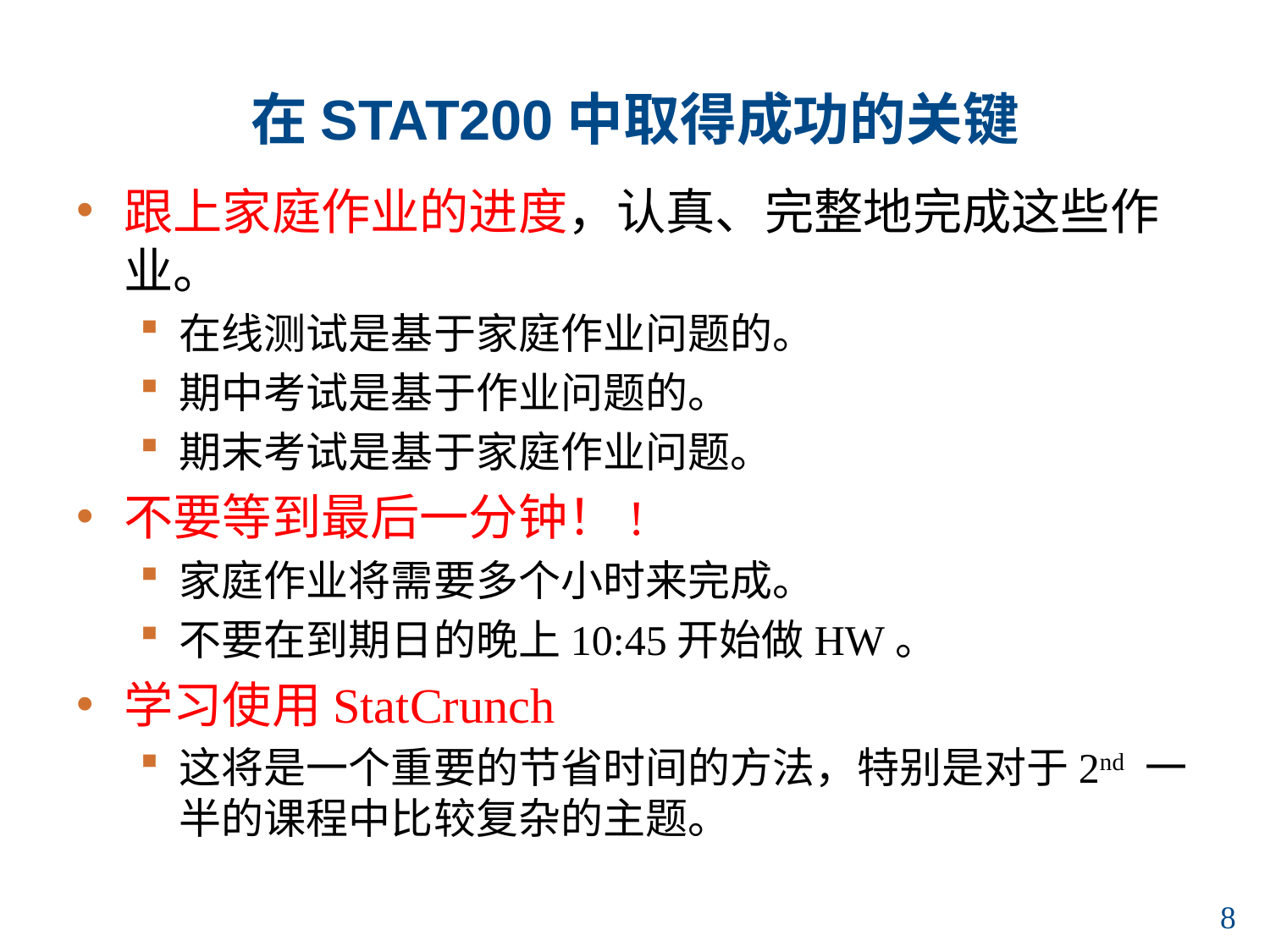

# 在STAT200中取得成功的关键
跟上家庭作业的进度，认真、完整地完成这些作业。
在线测试是基于家庭作业问题的。
期中考试是基于作业问题的。
期末考试是基于家庭作业问题。
不要等到最后一分钟！!
家庭作业将需要多个小时来完成。
不要在到期日的晚上10:45开始做HW。
学习使用StatCrunch
这将是一个重要的节省时间的方法，特别是对于2nd 一半的课程中比较复杂的主题。

8